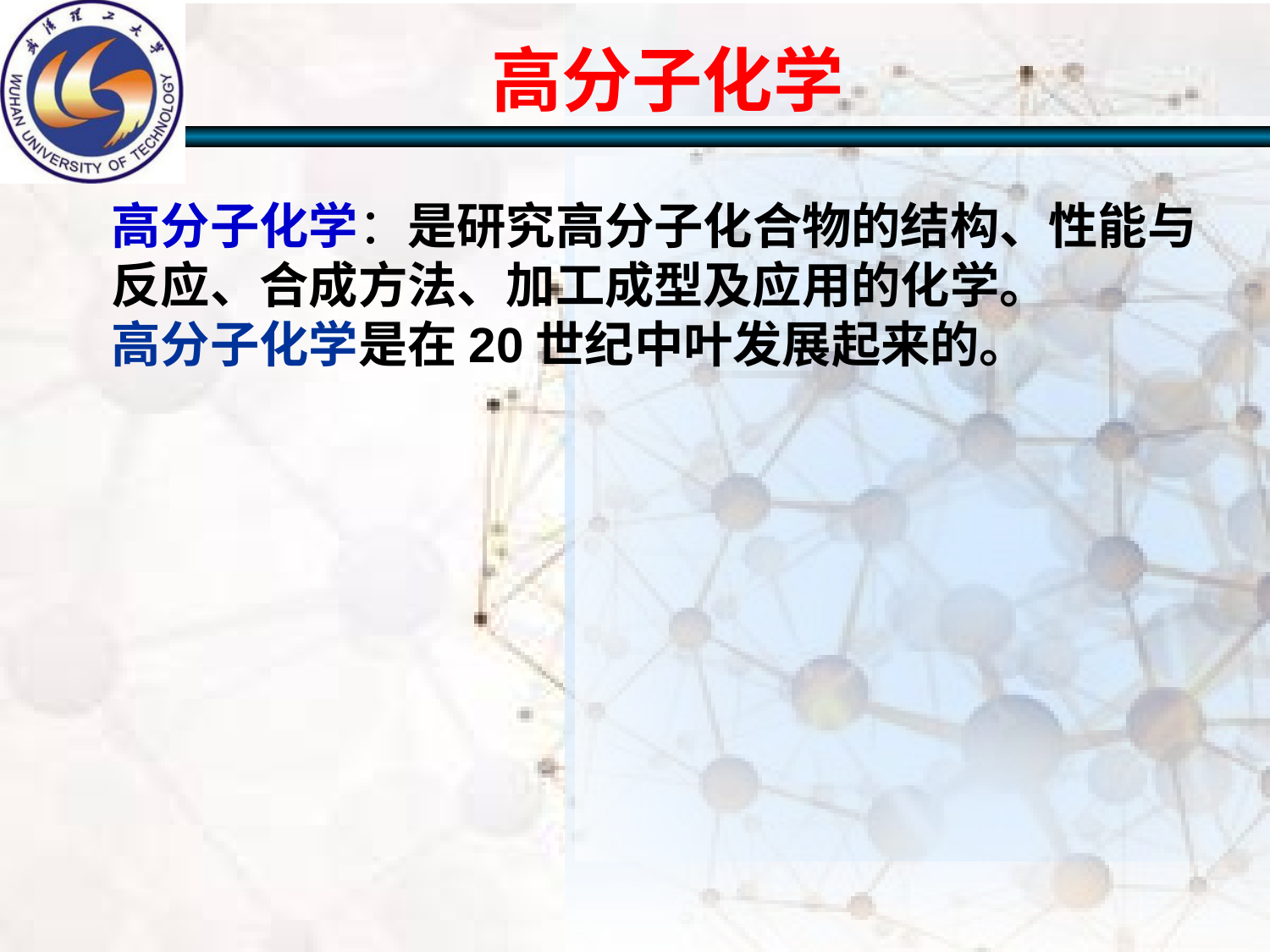

高分子化学
高分子化学：是研究高分子化合物的结构、性能与反应、合成方法、加工成型及应用的化学。
高分子化学是在20世纪中叶发展起来的。